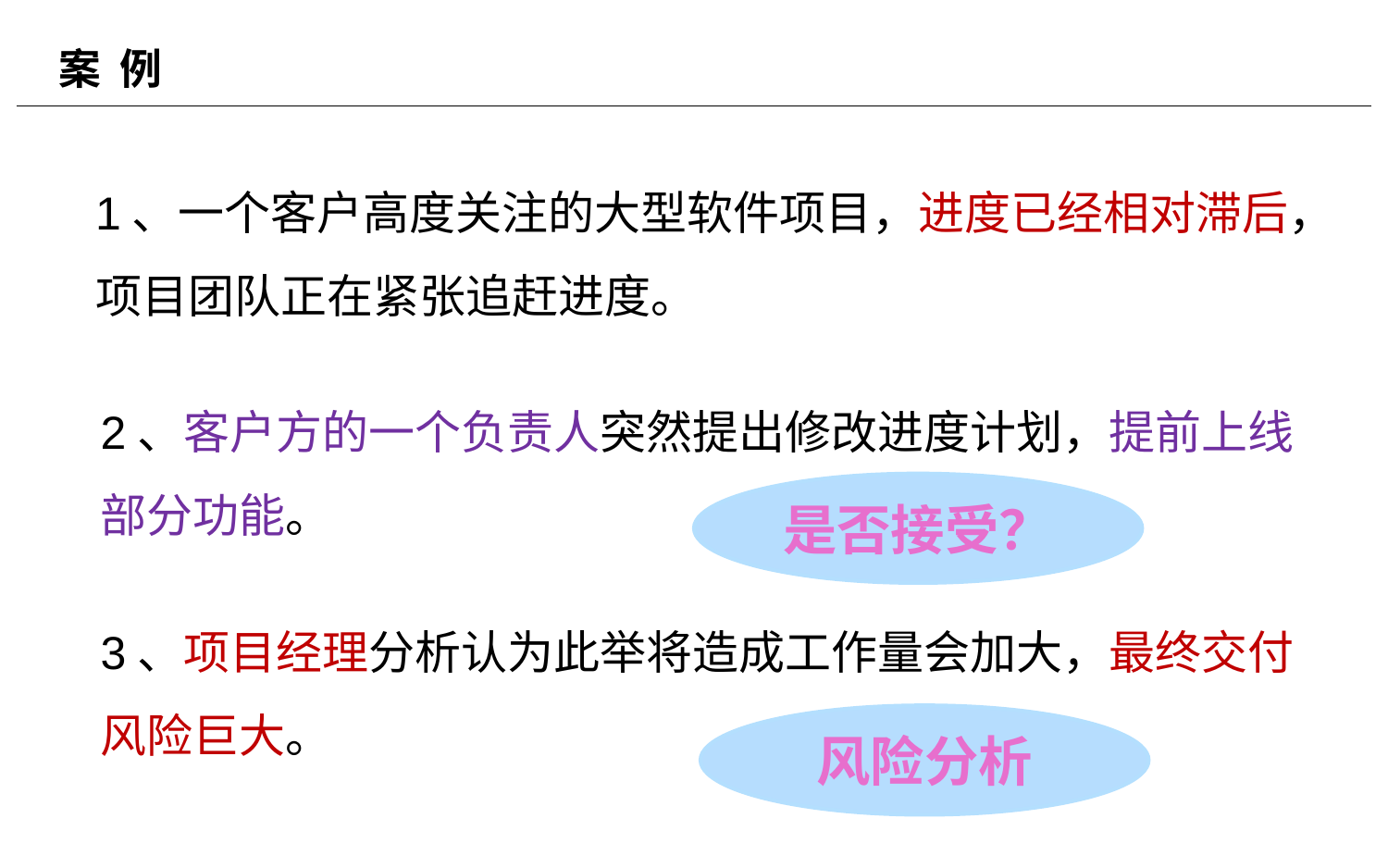

# 案  例
1、一个客户高度关注的大型软件项目，进度已经相对滞后，项目团队正在紧张追赶进度。
2、客户方的一个负责人突然提出修改进度计划，提前上线部分功能。
是否接受？
3、项目经理分析认为此举将造成工作量会加大，最终交付风险巨大。
风险分析